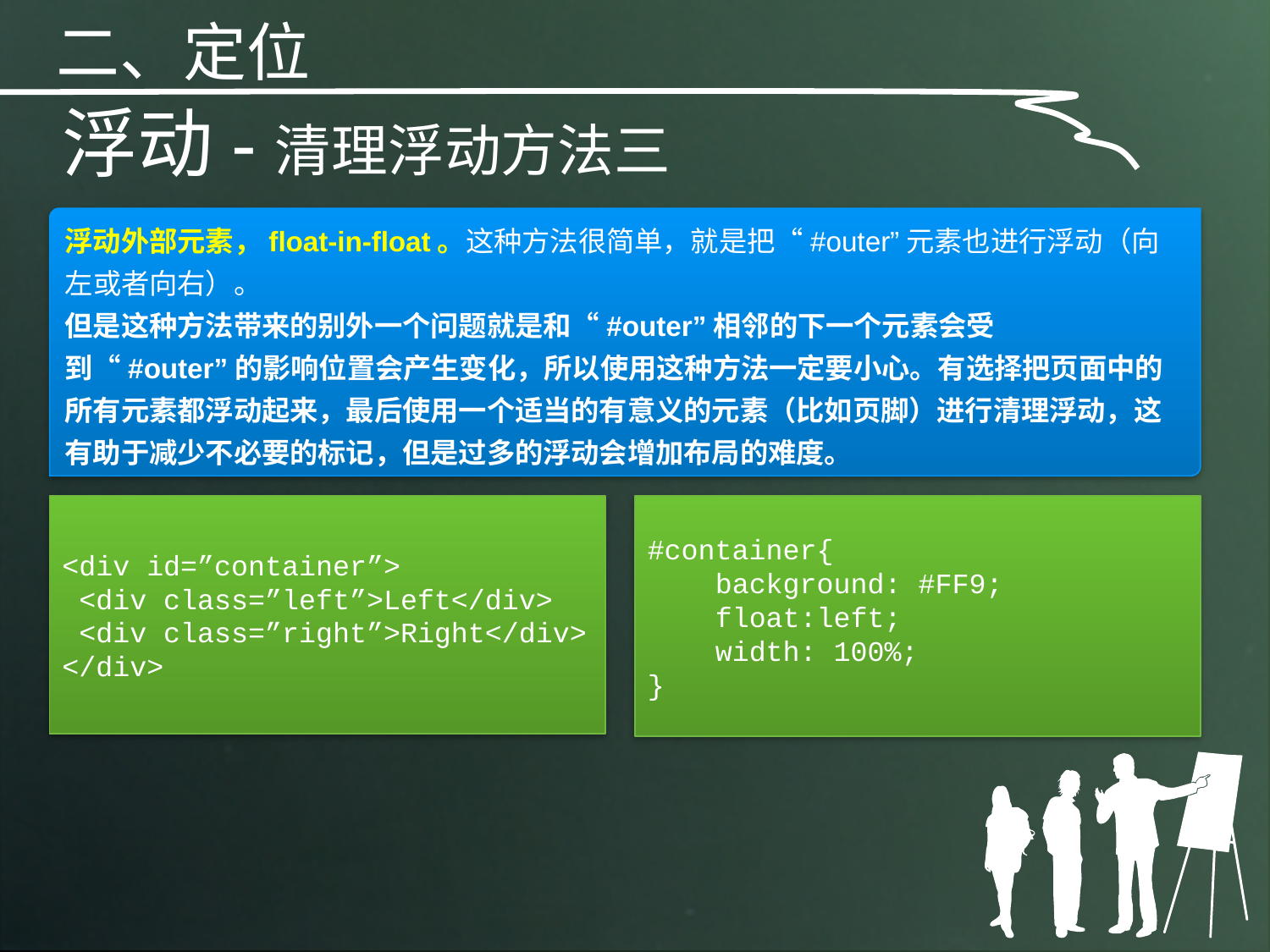

二、定位
浮动-清理浮动方法三

浮动外部元素，float-in-float。这种方法很简单，就是把“#outer”元素也进行浮动（向左或者向右）。
但是这种方法带来的别外一个问题就是和“#outer”相邻的下一个元素会受到“#outer”的影响位置会产生变化，所以使用这种方法一定要小心。有选择把页面中的所有元素都浮动起来，最后使用一个适当的有意义的元素（比如页脚）进行清理浮动，这有助于减少不必要的标记，但是过多的浮动会增加布局的难度。
<div id=”container”>
 <div class=”left”>Left</div>
 <div class=”right”>Right</div>
</div>
#container{
    background: #FF9;
    float:left;
    width: 100%;
}